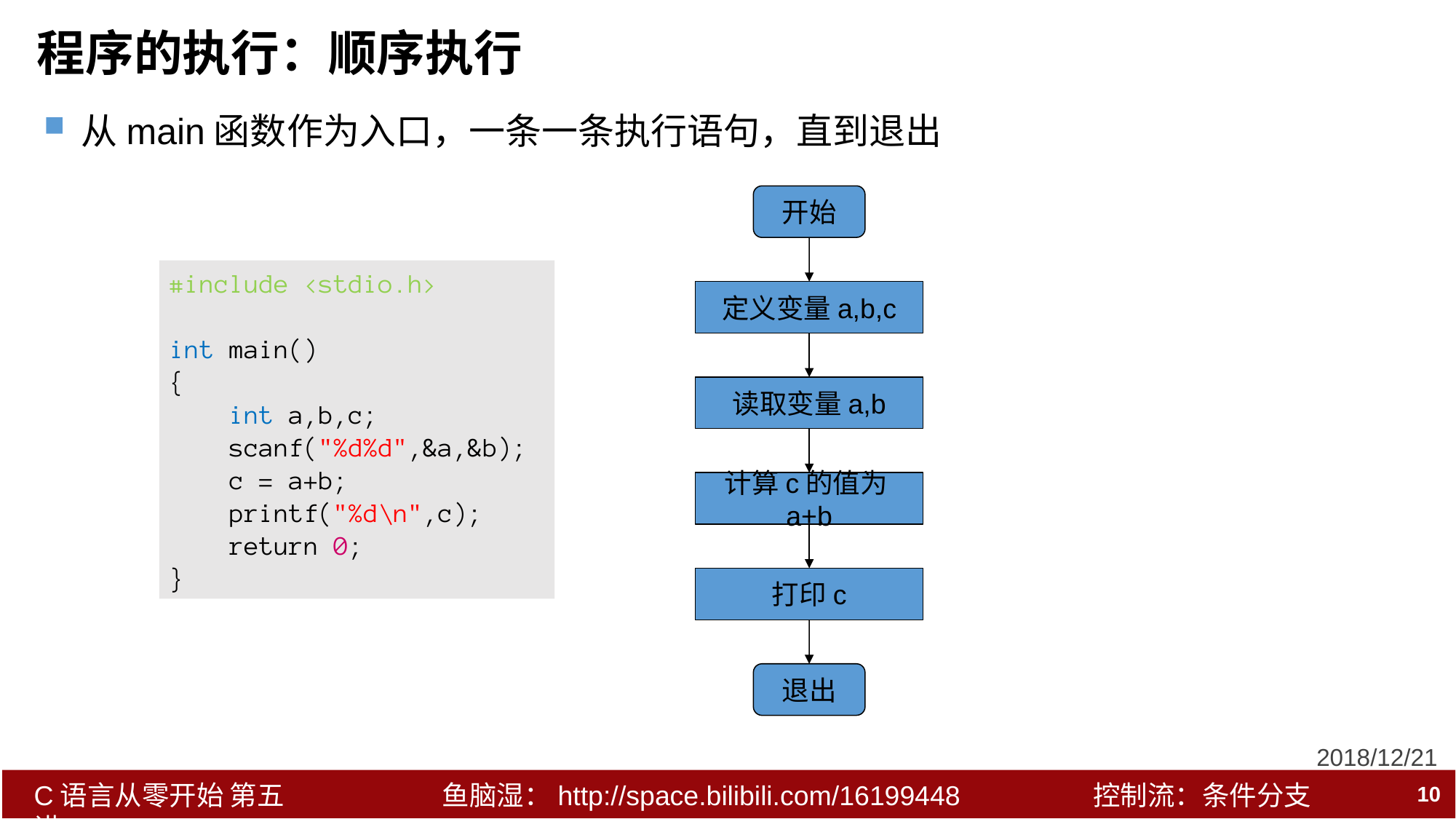

# 程序的执行：顺序执行
从main函数作为入口，一条一条执行语句，直到退出
开始
#include <stdio.h>

int main()
{
    int a,b,c;
    scanf("%d%d",&a,&b);
    c = a+b;
    printf("%d\n",c);
    return 0;
}
定义变量a,b,c
读取变量a,b
计算c的值为a+b
打印c
退出
2018/12/21
10